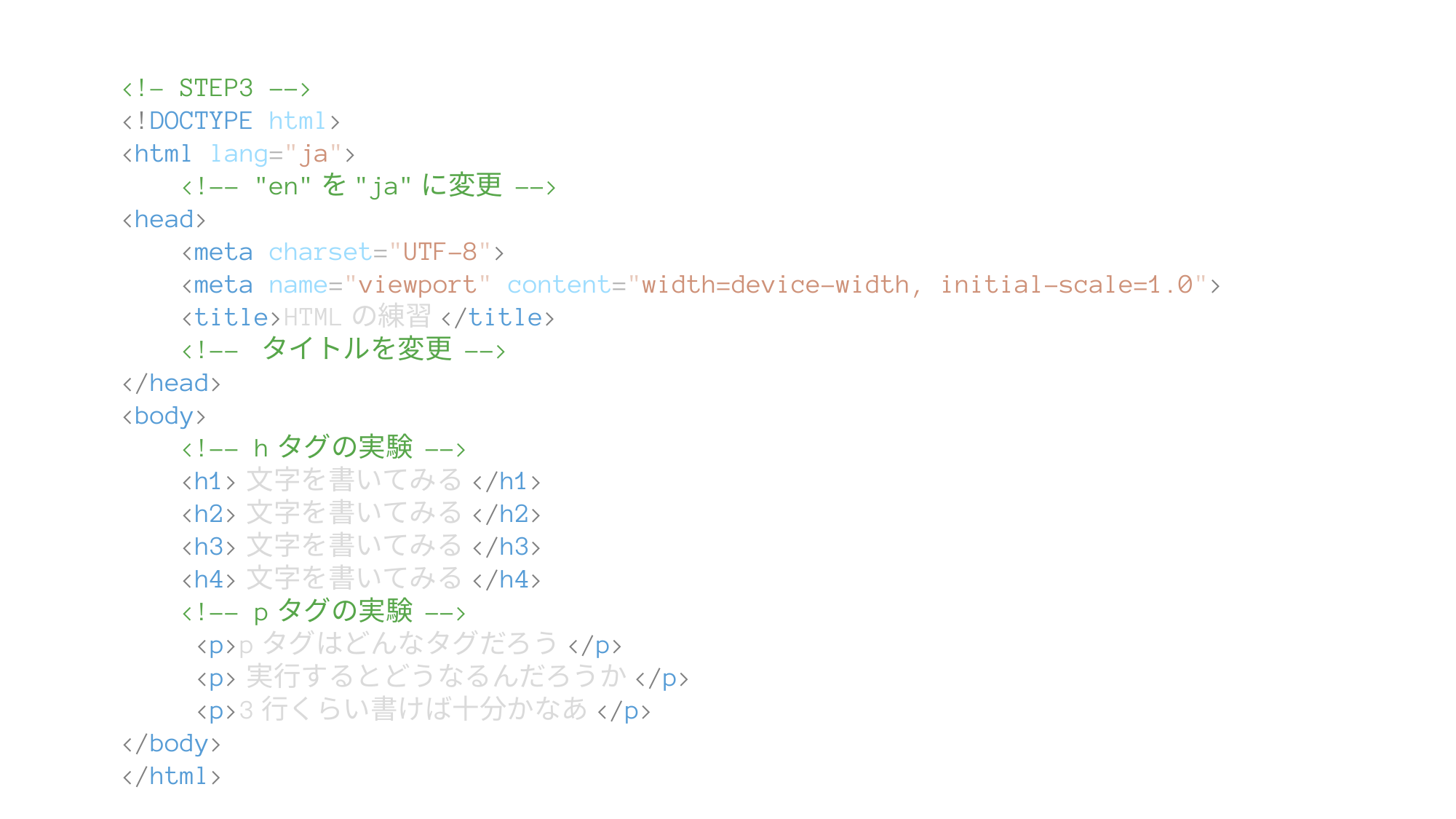

<!– STEP3 -->
<!DOCTYPE html>
<html lang="ja">
    <!-- "en"を"ja"に変更 -->
<head>
    <meta charset="UTF-8">
    <meta name="viewport" content="width=device-width, initial-scale=1.0">
    <title>HTMLの練習</title>
    <!-- タイトルを変更 -->
</head>
<body>
    <!-- hタグの実験 -->
    <h1>文字を書いてみる</h1>
    <h2>文字を書いてみる</h2>
    <h3>文字を書いてみる</h3>
    <h4>文字を書いてみる</h4>
    <!-- pタグの実験 -->
     <p>pタグはどんなタグだろう</p>
     <p>実行するとどうなるんだろうか</p>
     <p>3行くらい書けば十分かなあ</p>
</body>
</html>